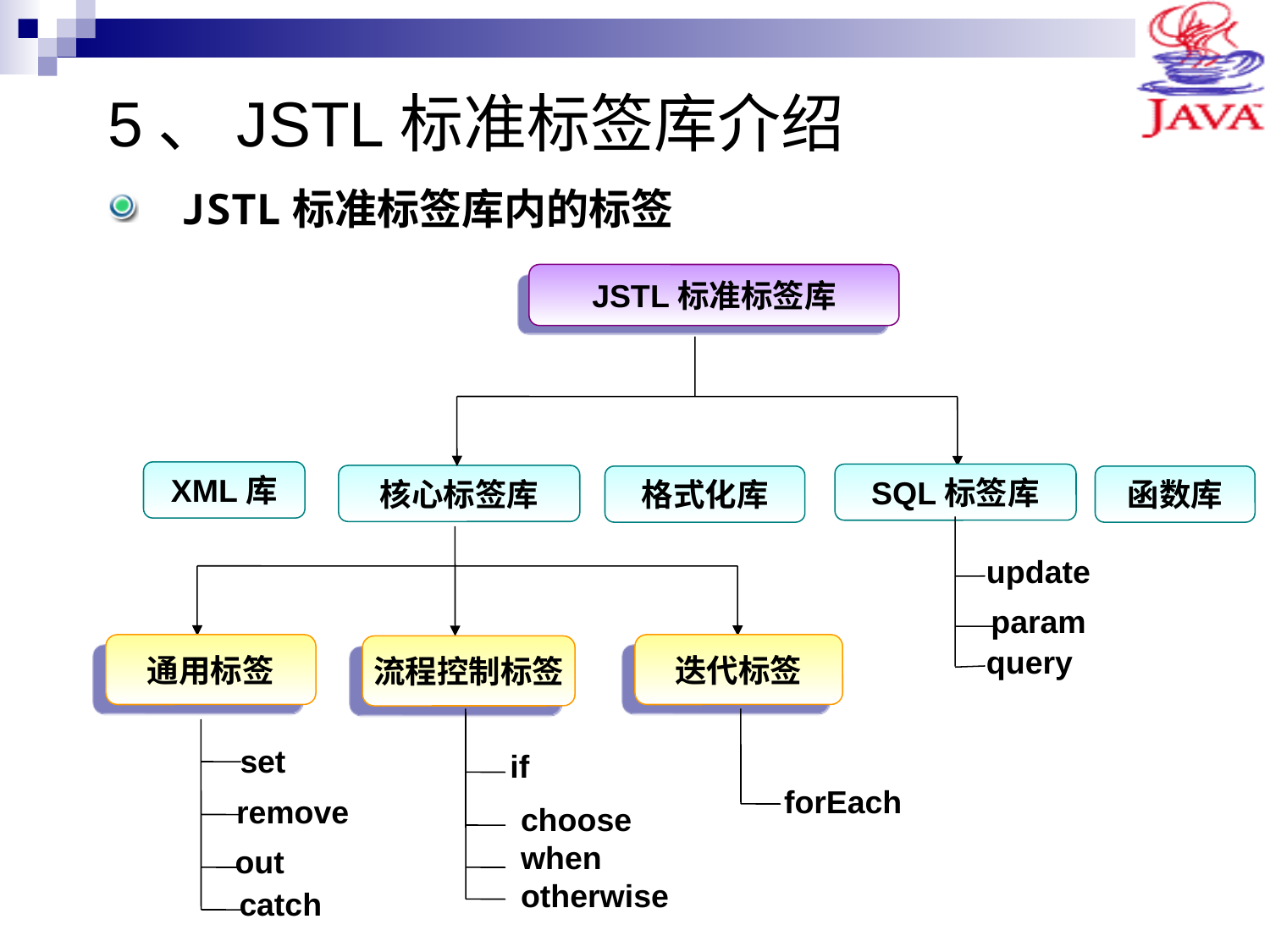

# 5、JSTL标准标签库介绍
 JSTL标准标签库内的标签
JSTL标准标签库

XML库
SQL标签库
核心标签库
格式化库
函数库

update

param

通用标签
迭代标签
流程控制标签
query

set
if

forEach
remove
choose
when
otherwise

out

catch